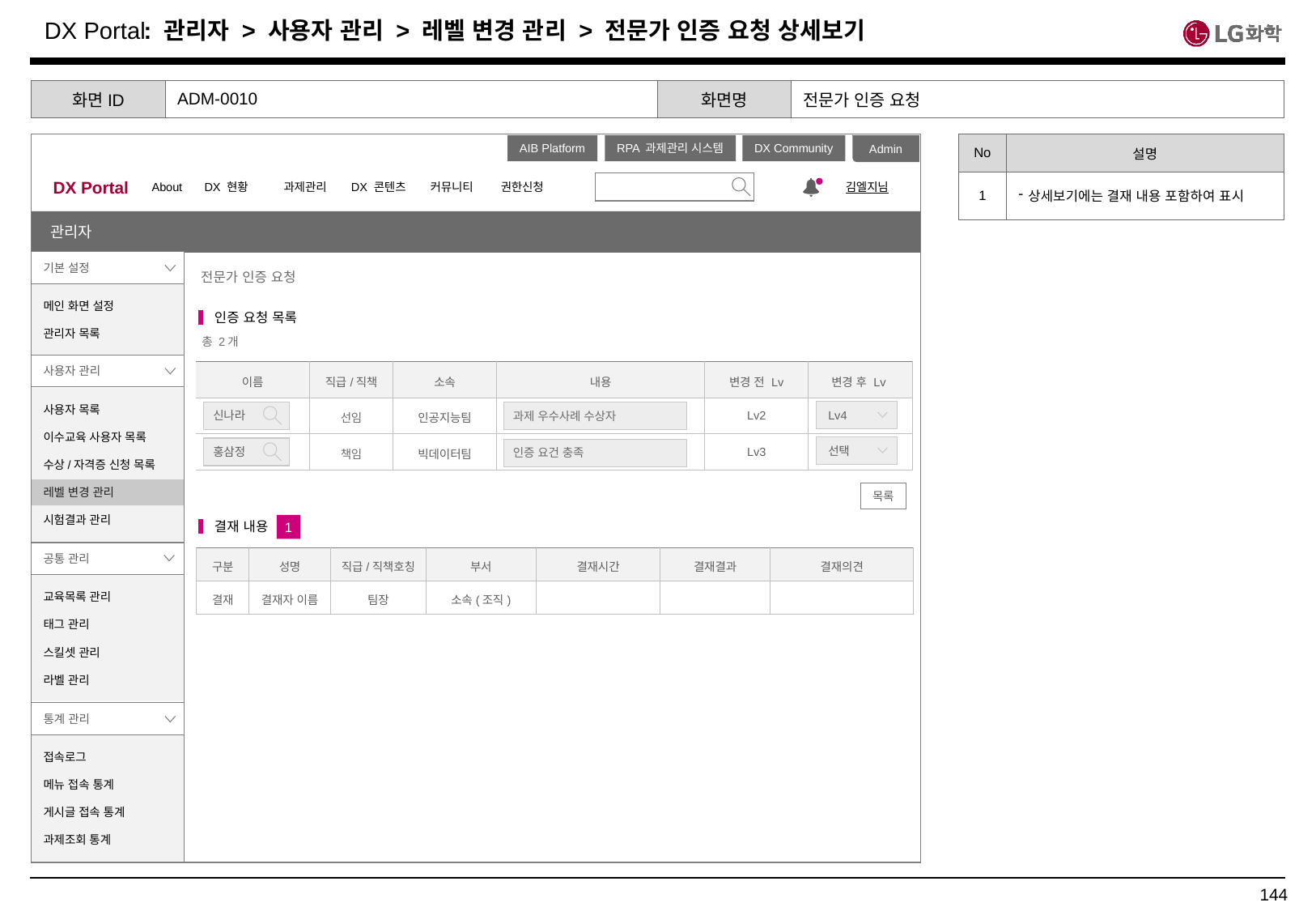

: 관리자 > 사용자 관리 > 레벨 변경 관리 > 전문가 인증 요청 상세보기
| 화면ID | ADM-0010 | 화면명 | 전문가 인증 요청 |
| --- | --- | --- | --- |

| No | 설명 |
| --- | --- |
| 1 | 상세보기에는 결재 내용 포함하여 표시 |

Admin
DX Portal

About
DX 현황
과제관리
DX 콘텐츠
커뮤니티
권한신청
김엘지님

AIB Platform
RPA 과제관리 시스템
DX Community
공지사항

관리자

기본 설정

전문가 인증 요청
메인 화면 설정
관리자 목록

인증 요청 목록
총 2개
사용자 관리

| 이름 | 직급/직책 | 소속 | 내용 | 변경 전 Lv | 변경 후 Lv |
| --- | --- | --- | --- | --- | --- |
| 신나라 | 선임 | 인공지능팀 |  | Lv2 |  |
| 홍삼정 | 책임 | 빅데이터팀 |  | Lv3 |  |
사용자 목록
이수교육 사용자 목록
수상/자격증 신청 목록
레벨 변경 관리
시험결과 관리

Lv4

신나라

과제 우수사례 수상자
선택

홍삼정

인증 요건 충족
목록
결재 내용
1
공통 관리

| 구분 | 성명 | 직급/직책호칭 | 부서 | 결재시간 | 결재결과 | 결재의견 |
| --- | --- | --- | --- | --- | --- | --- |
| 결재 | 결재자 이름 | 팀장 | 소속(조직) |  |  |  |
교육목록 관리
태그 관리
스킬셋 관리
라벨 관리

통계 관리

접속로그
메뉴 접속 통계
게시글 접속 통계
과제조회 통계